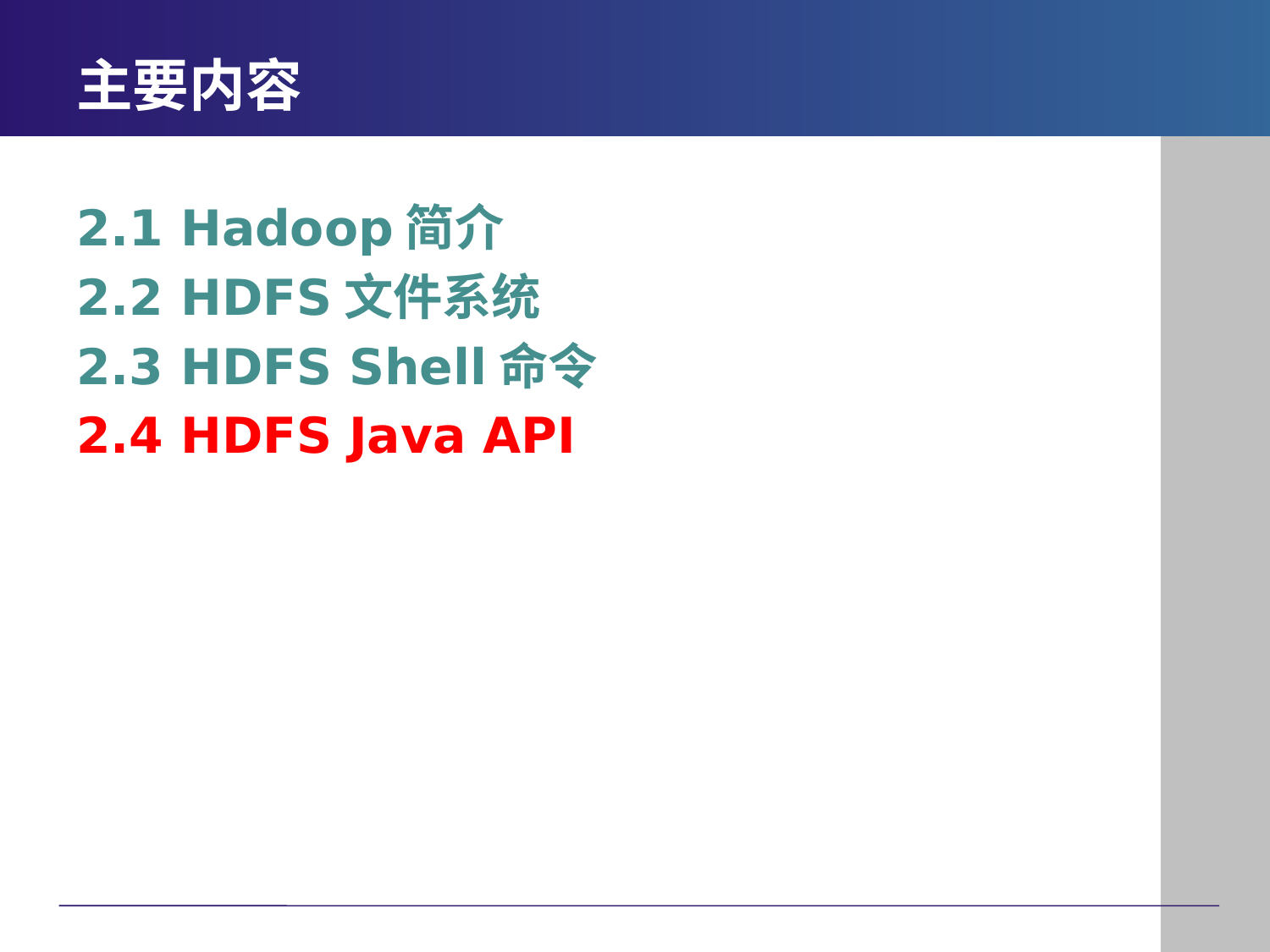

# 主要内容
2.1 Hadoop简介
2.2 HDFS文件系统
2.3 HDFS Shell命令
2.4 HDFS Java API